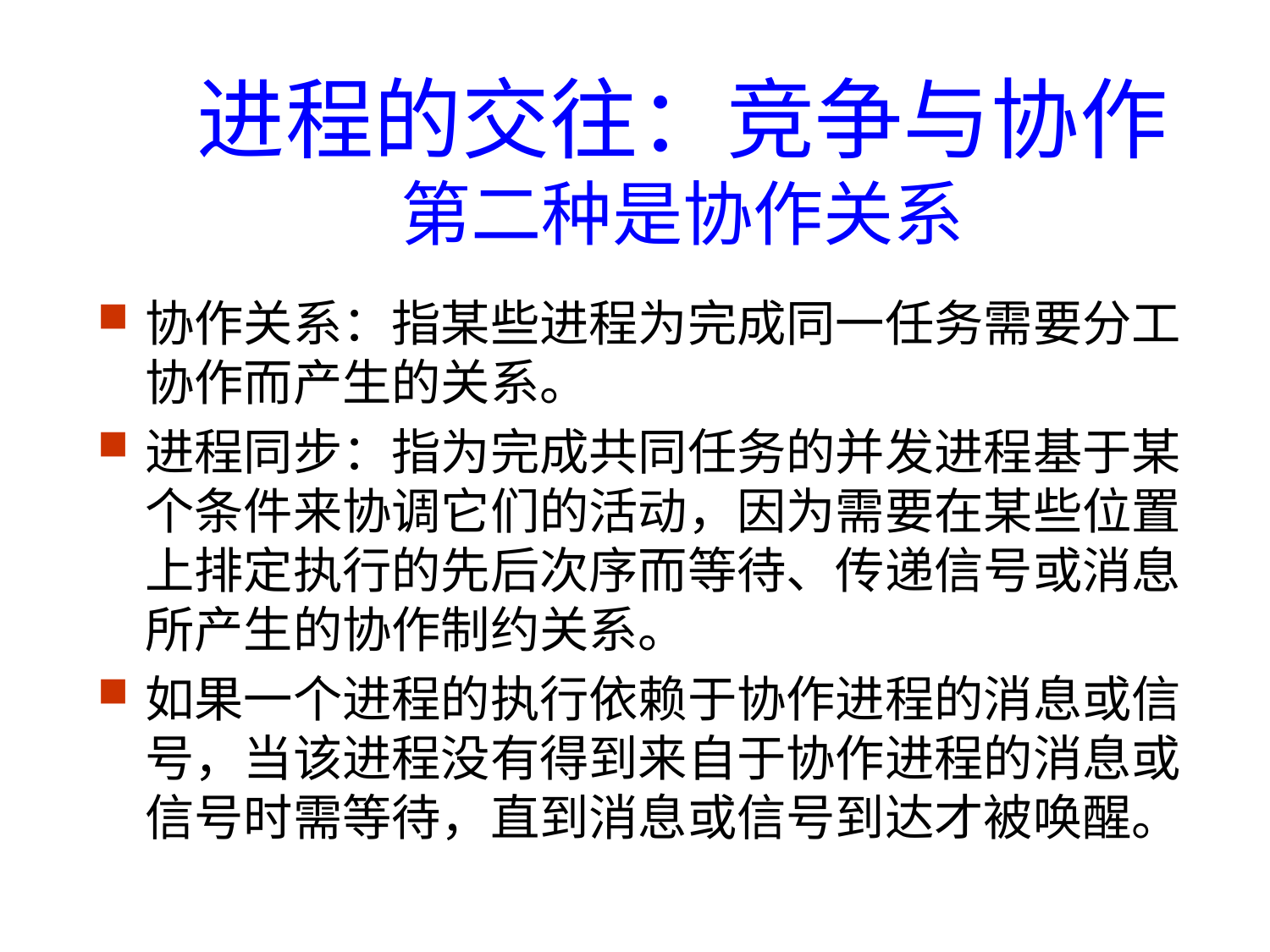

进程的交往：竞争与协作
第二种是协作关系
协作关系：指某些进程为完成同一任务需要分工协作而产生的关系。
进程同步：指为完成共同任务的并发进程基于某个条件来协调它们的活动，因为需要在某些位置上排定执行的先后次序而等待、传递信号或消息所产生的协作制约关系。
如果一个进程的执行依赖于协作进程的消息或信号，当该进程没有得到来自于协作进程的消息或信号时需等待，直到消息或信号到达才被唤醒。